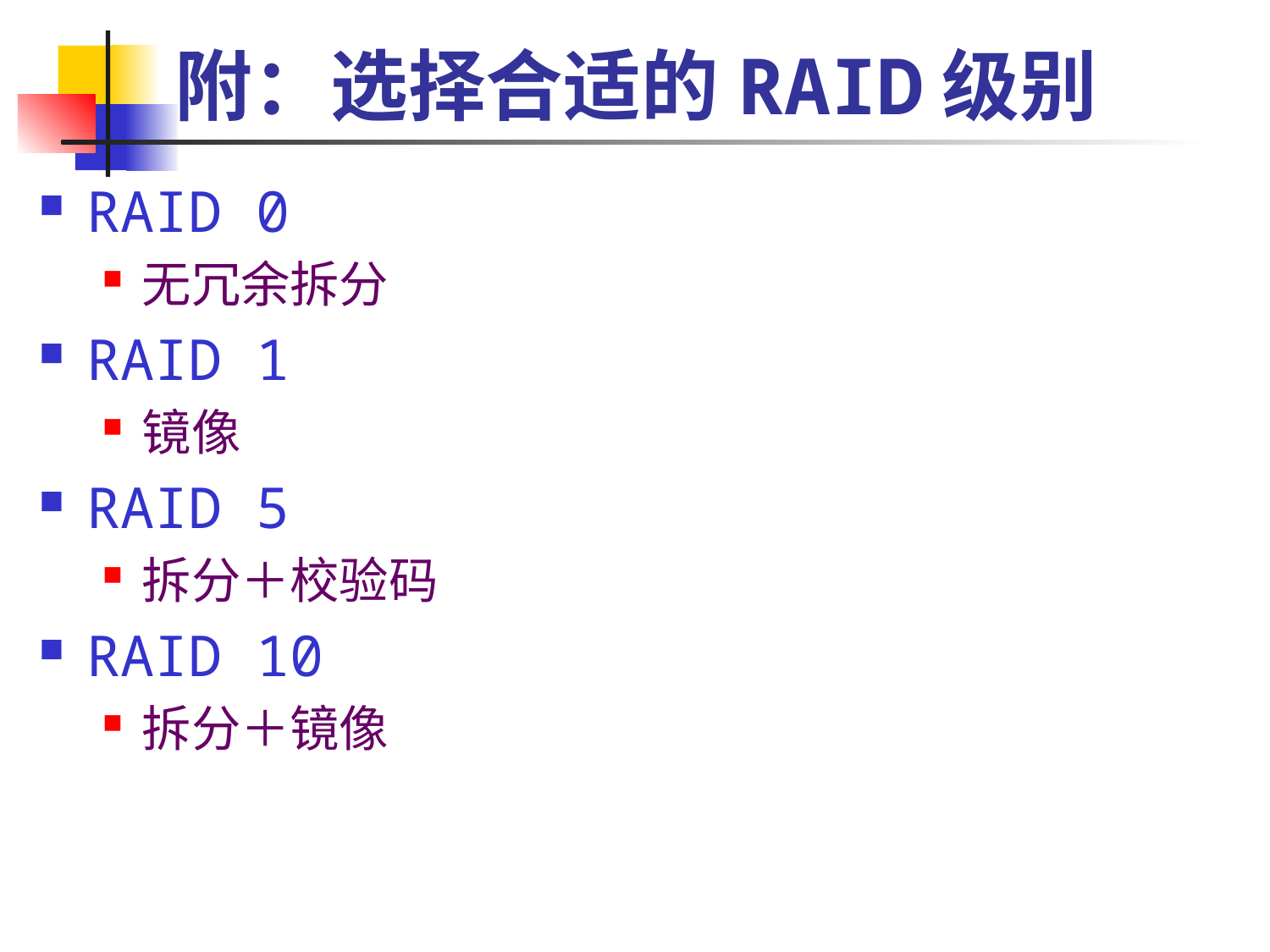

# 附：选择合适的RAID级别
RAID 0
无冗余拆分
RAID 1
镜像
RAID 5
拆分＋校验码
RAID 10
拆分＋镜像